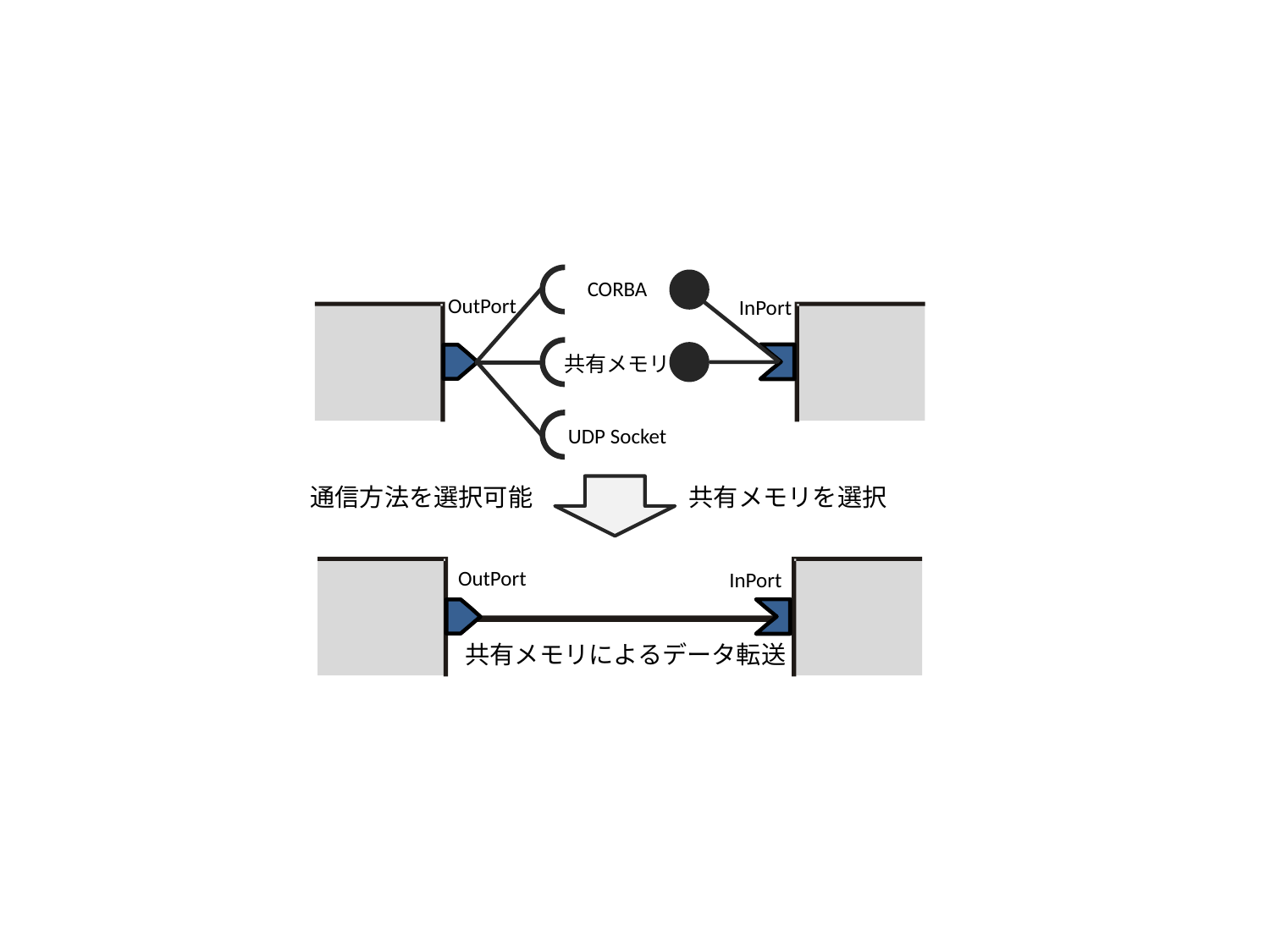

#

CORBA

OutPort
InPort

共有メモリ

UDP Socket
通信方法を選択可能

共有メモリを選択

OutPort
InPort

共有メモリによるデータ転送